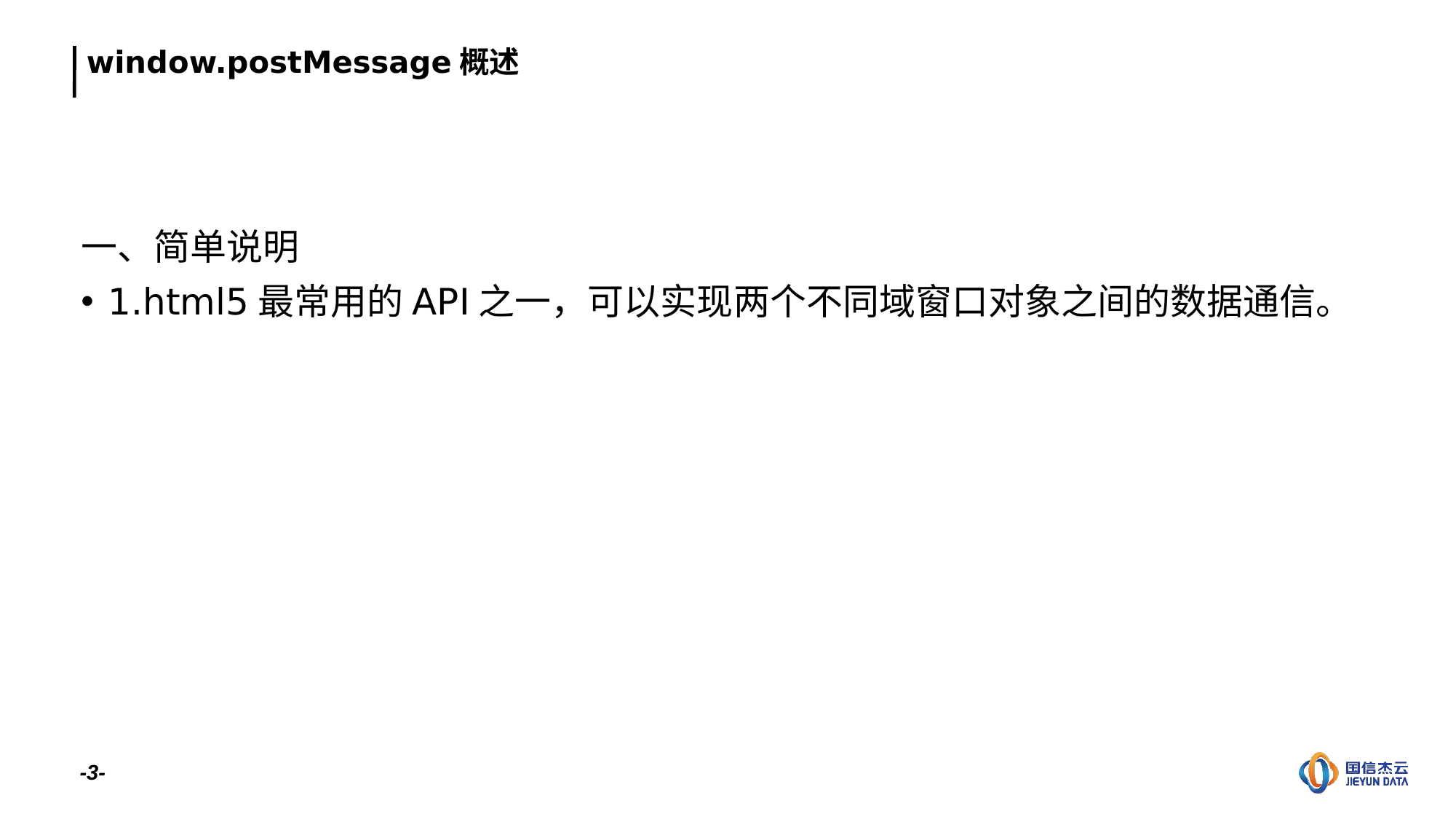

# window.postMessage概述
一、简单说明
1.html5最常用的API之一，可以实现两个不同域窗口对象之间的数据通信。